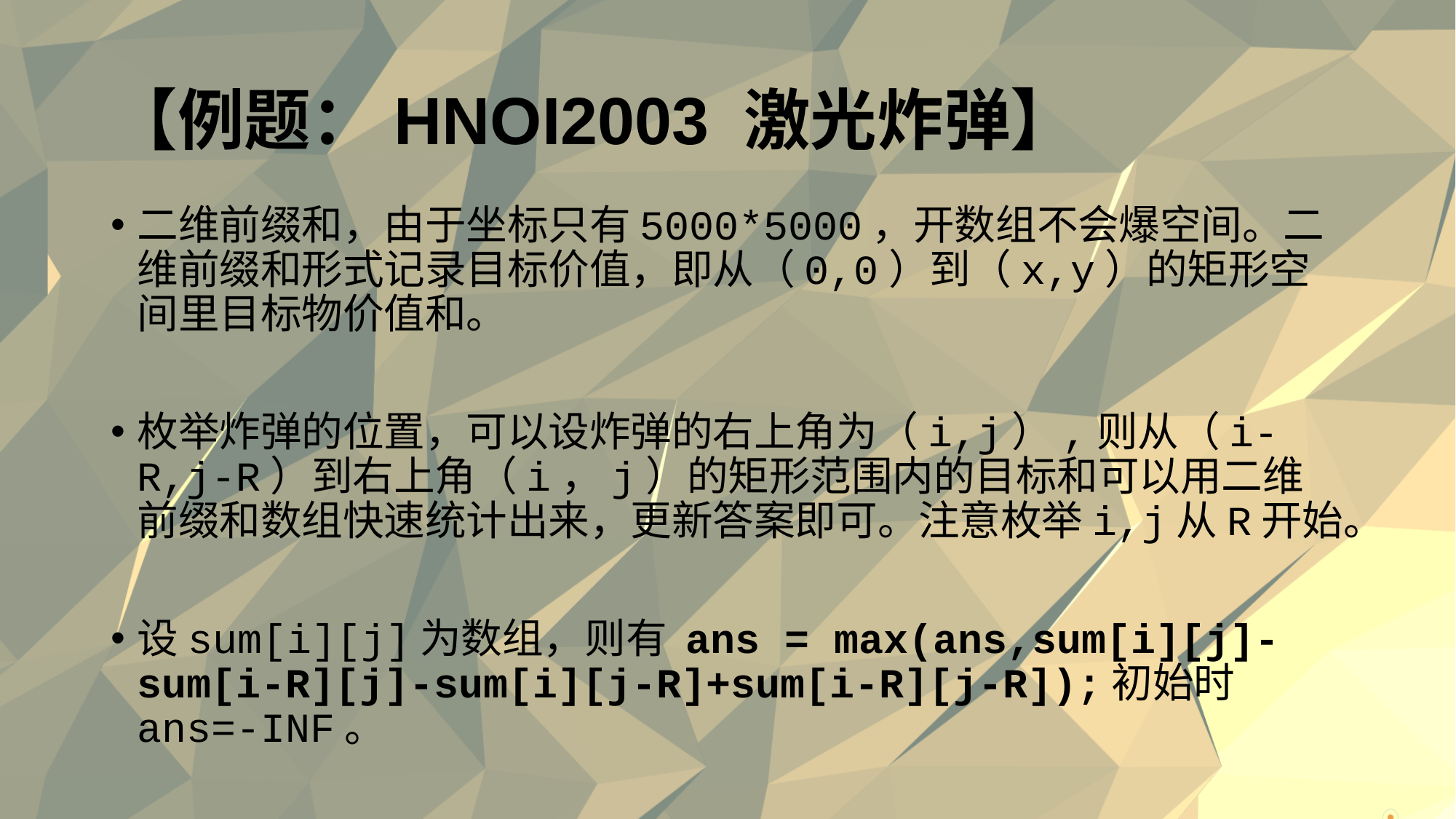

# 【例题：HNOI2003 激光炸弹】
二维前缀和，由于坐标只有5000*5000，开数组不会爆空间。二维前缀和形式记录目标价值，即从（0,0）到（x,y）的矩形空间里目标物价值和。

枚举炸弹的位置，可以设炸弹的右上角为（i,j）,则从（i-R,j-R）到右上角（i，j）的矩形范围内的目标和可以用二维前缀和数组快速统计出来，更新答案即可。注意枚举i,j从R开始。

设sum[i][j]为数组，则有 ans = max(ans,sum[i][j]-sum[i-R][j]-sum[i][j-R]+sum[i-R][j-R]);初始时ans=-INF。